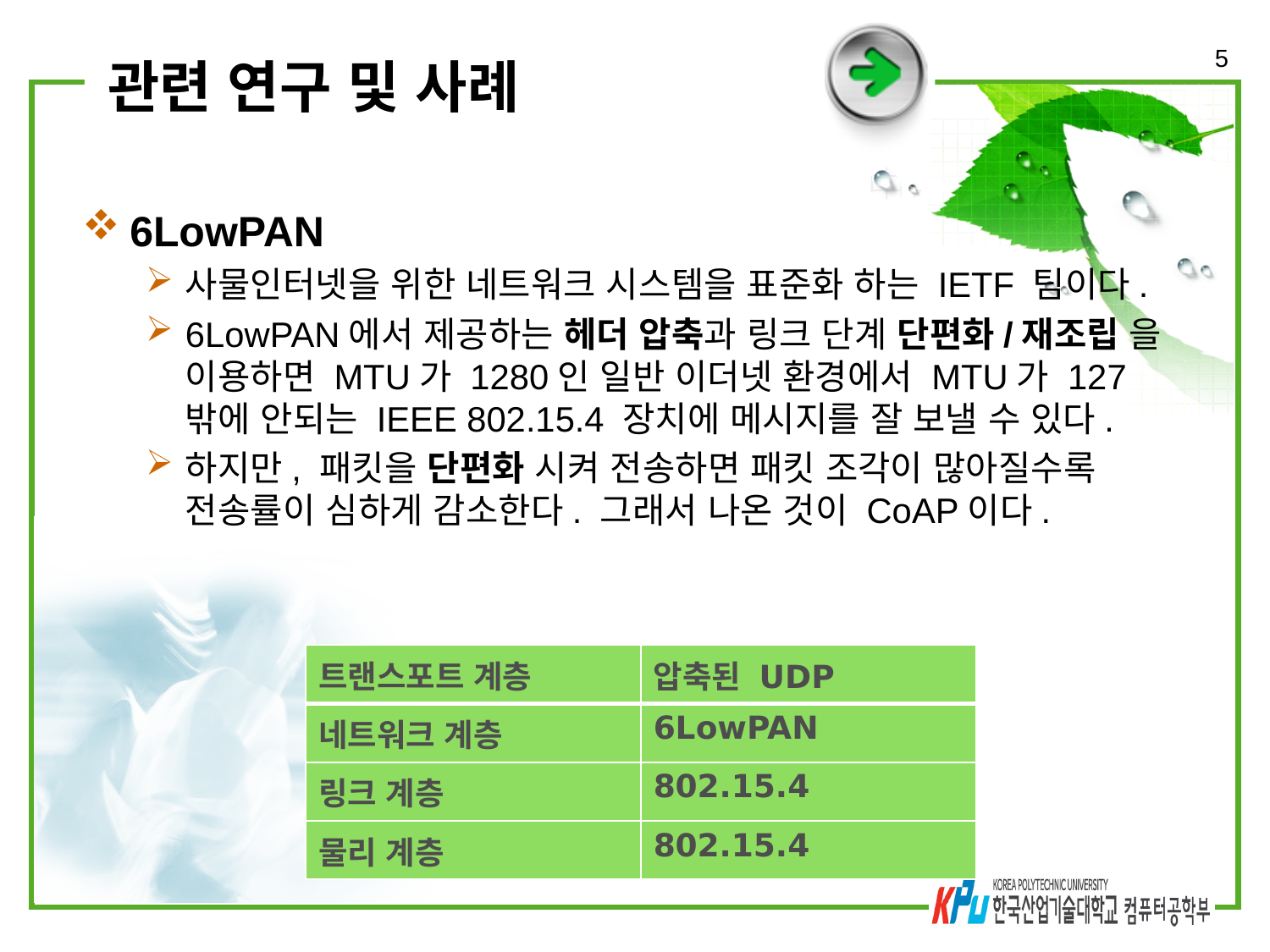

5
# 관련 연구 및 사례
6LowPAN
사물인터넷을 위한 네트워크 시스템을 표준화 하는 IETF 팀이다.
6LowPAN에서 제공하는 헤더 압축과 링크 단계 단편화/재조립 을 이용하면 MTU가 1280인 일반 이더넷 환경에서 MTU가 127 밖에 안되는 IEEE 802.15.4 장치에 메시지를 잘 보낼 수 있다.
하지만, 패킷을 단편화 시켜 전송하면 패킷 조각이 많아질수록 전송률이 심하게 감소한다. 그래서 나온 것이 CoAP이다.

| 트랜스포트 계층 | 압축된 UDP |
| --- | --- |
| 네트워크 계층 | 6LowPAN |
| 링크 계층 | 802.15.4 |
| 물리 계층 | 802.15.4 |